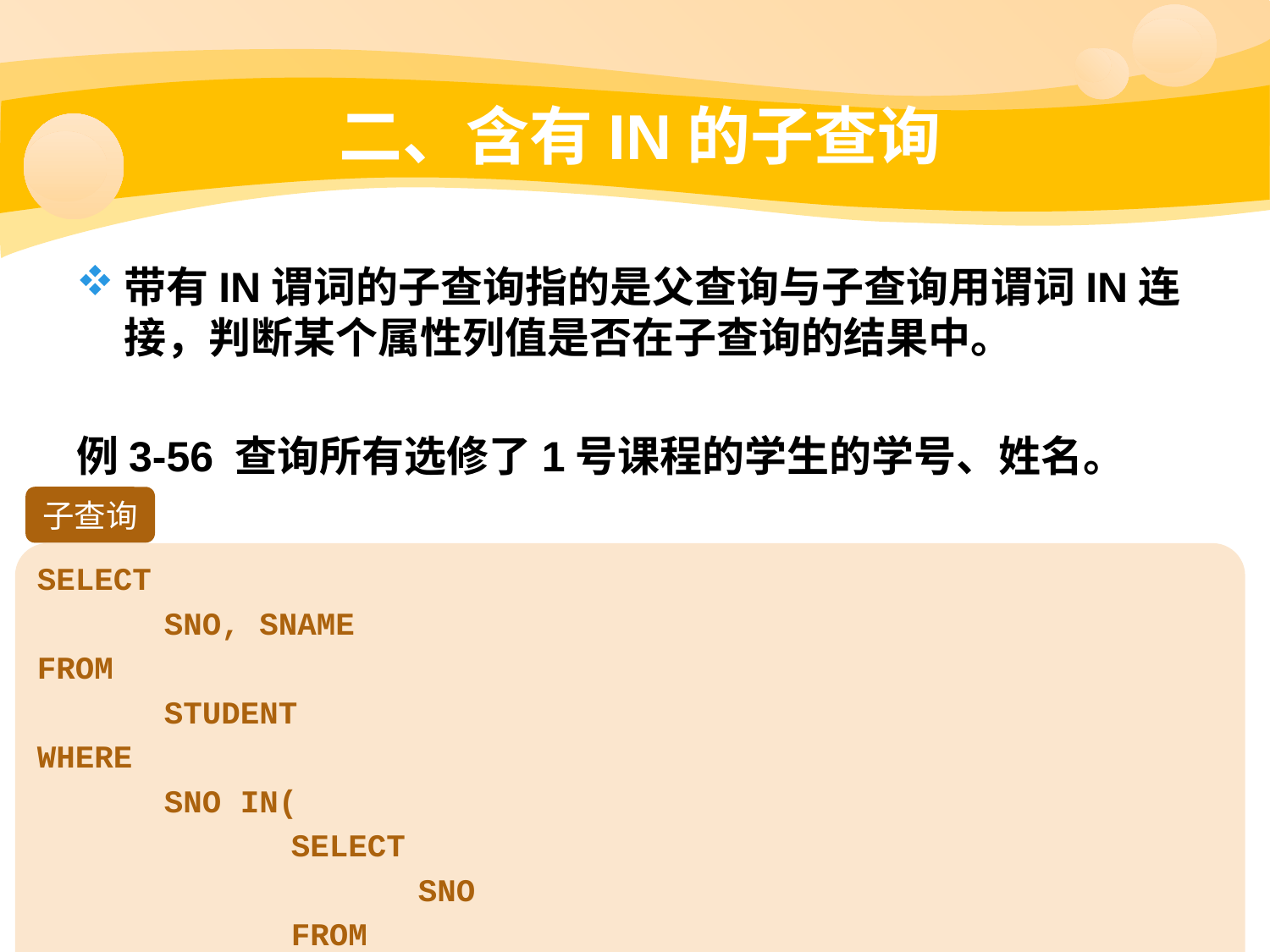

# 二、含有IN的子查询
带有IN谓词的子查询指的是父查询与子查询用谓词IN连接，判断某个属性列值是否在子查询的结果中。

例3-56 查询所有选修了1号课程的学生的学号、姓名。

子查询
SELECT
	SNO, SNAME
FROM
	STUDENT
WHERE
	SNO IN(
		SELECT
			SNO
		FROM
			SC
		WHERE
			CNO=1
	);